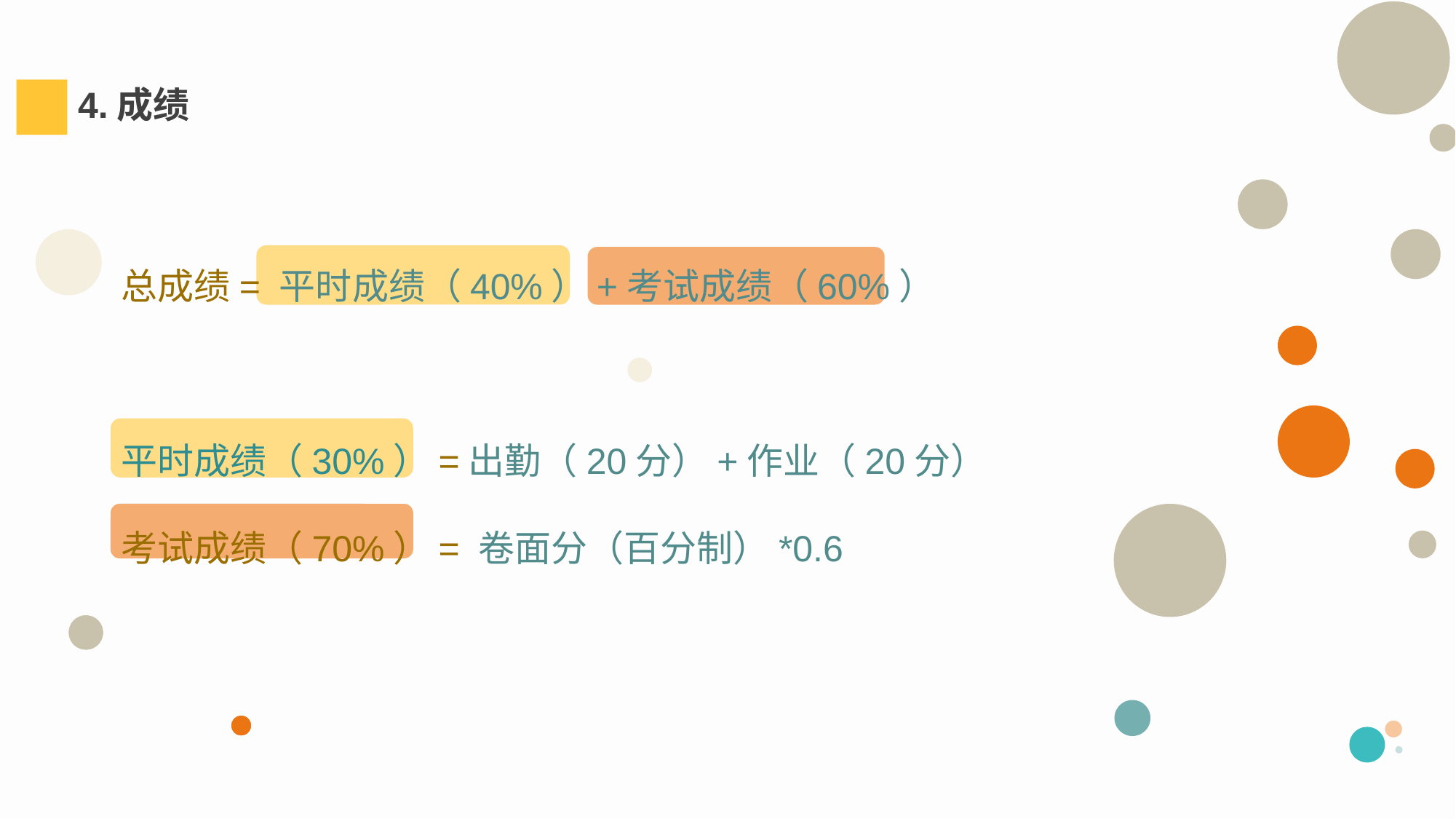

4.成绩

总成绩= 平时成绩（40%）+考试成绩（60%）

平时成绩（30%）=出勤（20分）+作业（20分）
考试成绩（70%）= 卷面分（百分制）*0.6